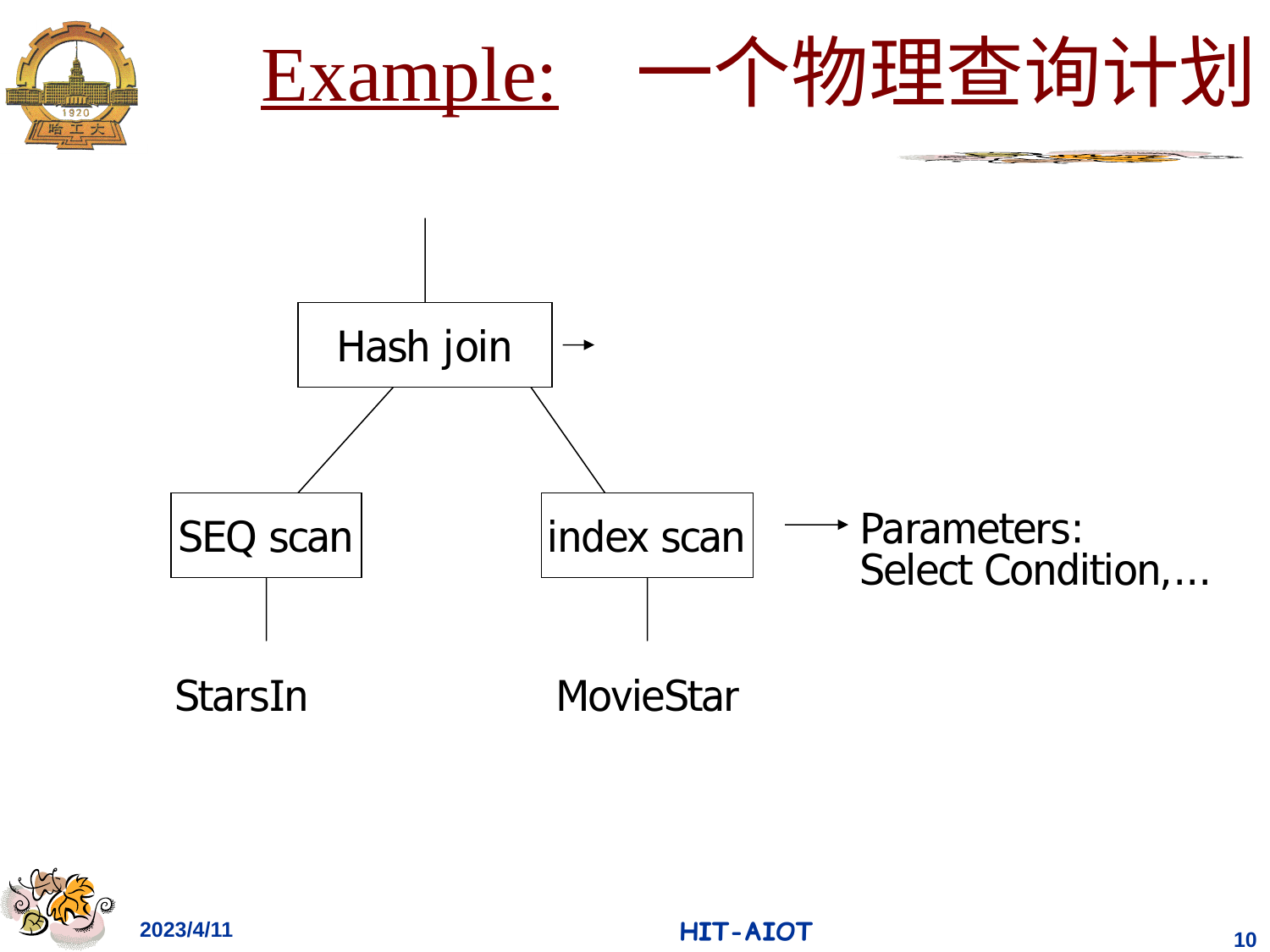

# Example:   一个物理查询计划

Hash join

SEQ scan
index scan
Parameters:
Select Condition,...

StarsIn		MovieStar
2023/4/11
HIT-AIOT
10